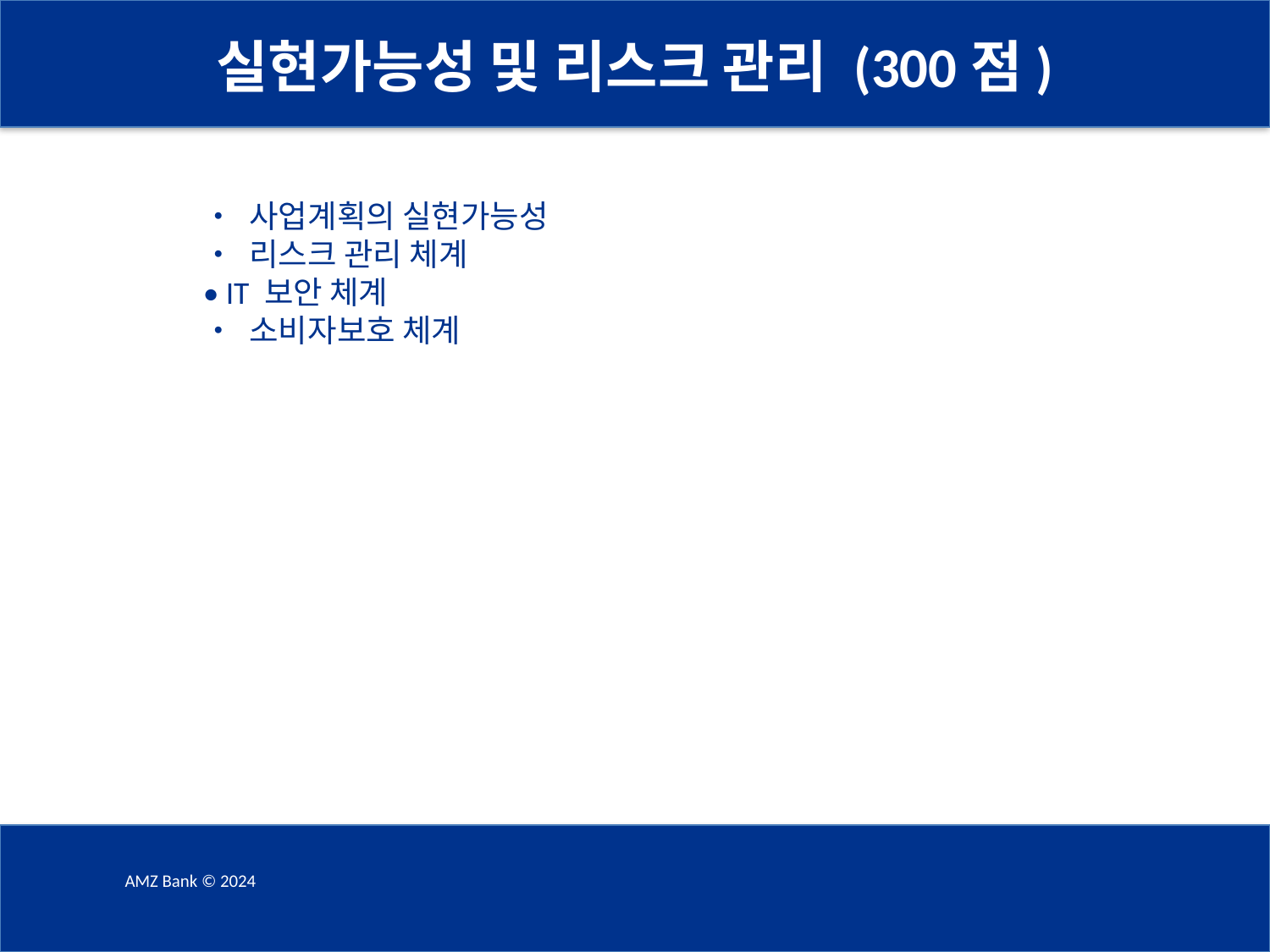

실현가능성 및 리스크 관리 (300점)
• 사업계획의 실현가능성
• 리스크 관리 체계
• IT 보안 체계
• 소비자보호 체계

AMZ Bank © 2024